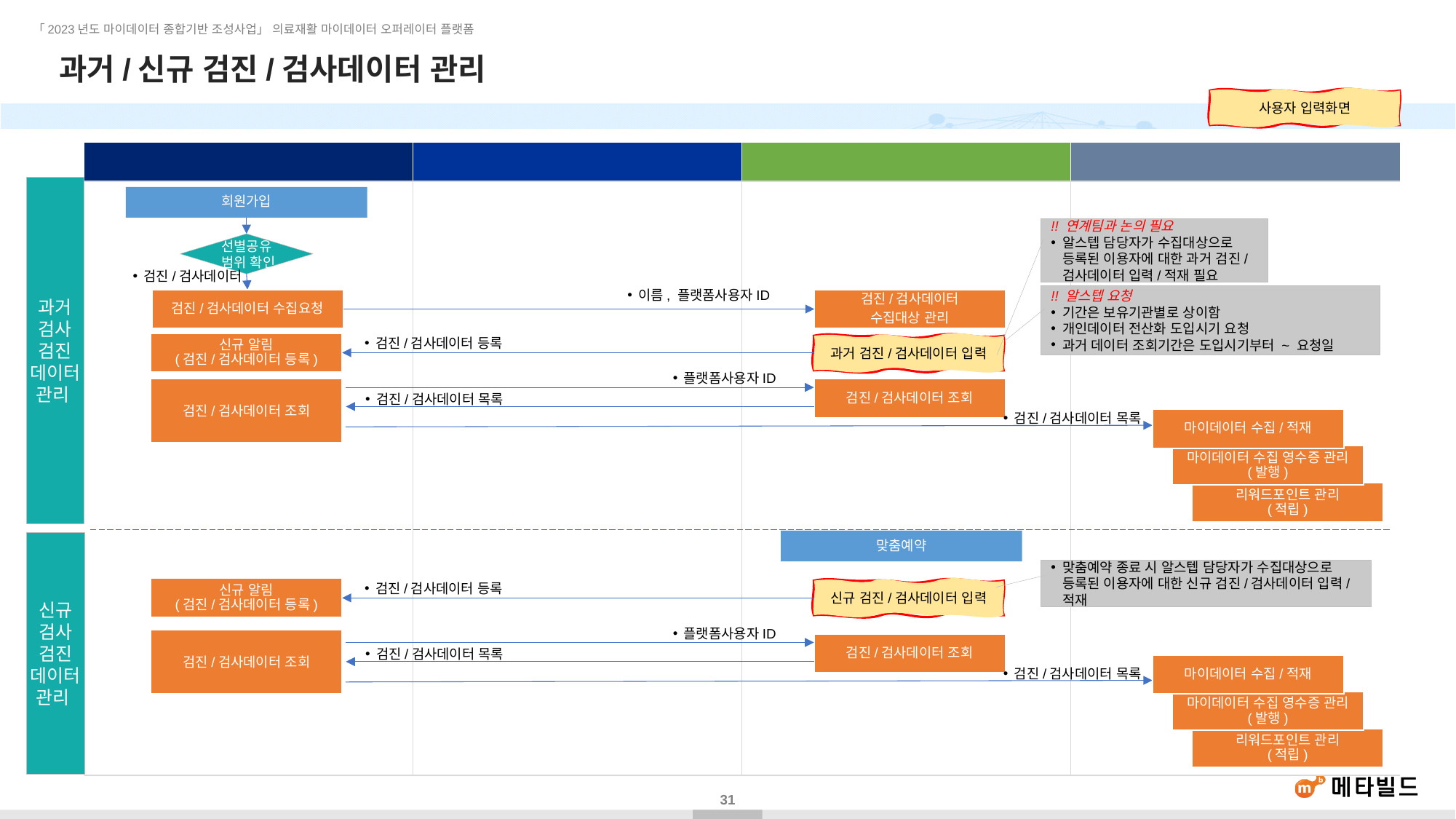

# 과거/신규 검진/검사데이터 관리
사용자 입력화면
| 재활보조기구 이용자 APP | 배달자 APP | 알스텝 | 오퍼레이터 플랫폼 |
| --- | --- | --- | --- |
|  |  |  |  |
과거
검사
검진
데이터
관리
회원가입
!! 연계팀과 논의 필요
알스텝 담당자가 수집대상으로 등록된 이용자에 대한 과거 검진/검사데이터 입력/적재 필요
선별공유
 범위 확인
검진/검사데이터
이름, 플랫폼사용자ID
!! 알스텝 요청
기간은 보유기관별로 상이함
개인데이터 전산화 도입시기 요청
과거 데이터 조회기간은 도입시기부터 ~ 요청일

검진/검사데이터 수집요청

검진/검사데이터
수집대상 관리
검진/검사데이터 등록

신규 알림
(검진/검사데이터 등록)
과거 검진/검사데이터 입력
플랫폼사용자ID

검진/검사데이터 조회

검진/검사데이터 조회
검진/검사데이터 목록
검진/검사데이터 목록

마이데이터 수집/적재

마이데이터 수집 영수증 관리
(발행)

리워드포인트 관리
(적립)
맞춤예약
신규
검사
검진
데이터
관리
맞춤예약 종료 시 알스텝 담당자가 수집대상으로 등록된 이용자에 대한 신규 검진/검사데이터 입력/적재
검진/검사데이터 등록

신규 알림
(검진/검사데이터 등록)
신규 검진/검사데이터 입력
플랫폼사용자ID

검진/검사데이터 조회

검진/검사데이터 조회
검진/검사데이터 목록

마이데이터 수집/적재

마이데이터 수집 영수증 관리
(발행)

리워드포인트 관리
(적립)
검진/검사데이터 목록